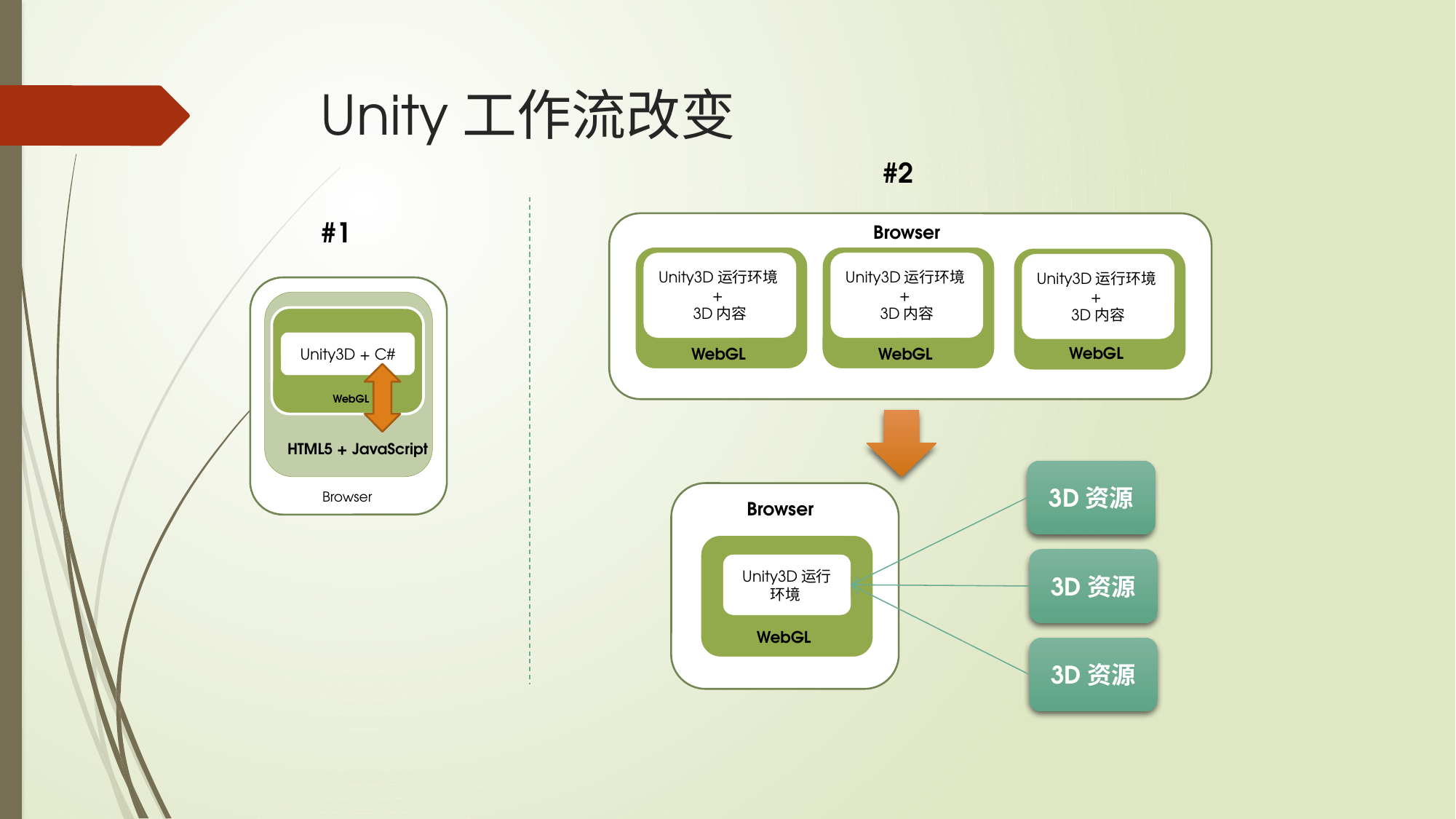

# Unity工作流改变
#2
#1

Browser

Unity3D运行环境
+
3D内容
WebGL

Unity3D运行环境
+
3D内容
WebGL

Unity3D运行环境
+
3D内容
WebGL

L

Unity3D + C#

WebGL

HTML5 + JavaScript
3D资源
Browser

Browser

Unity3D运行环境
WebGL
3D资源
3D资源